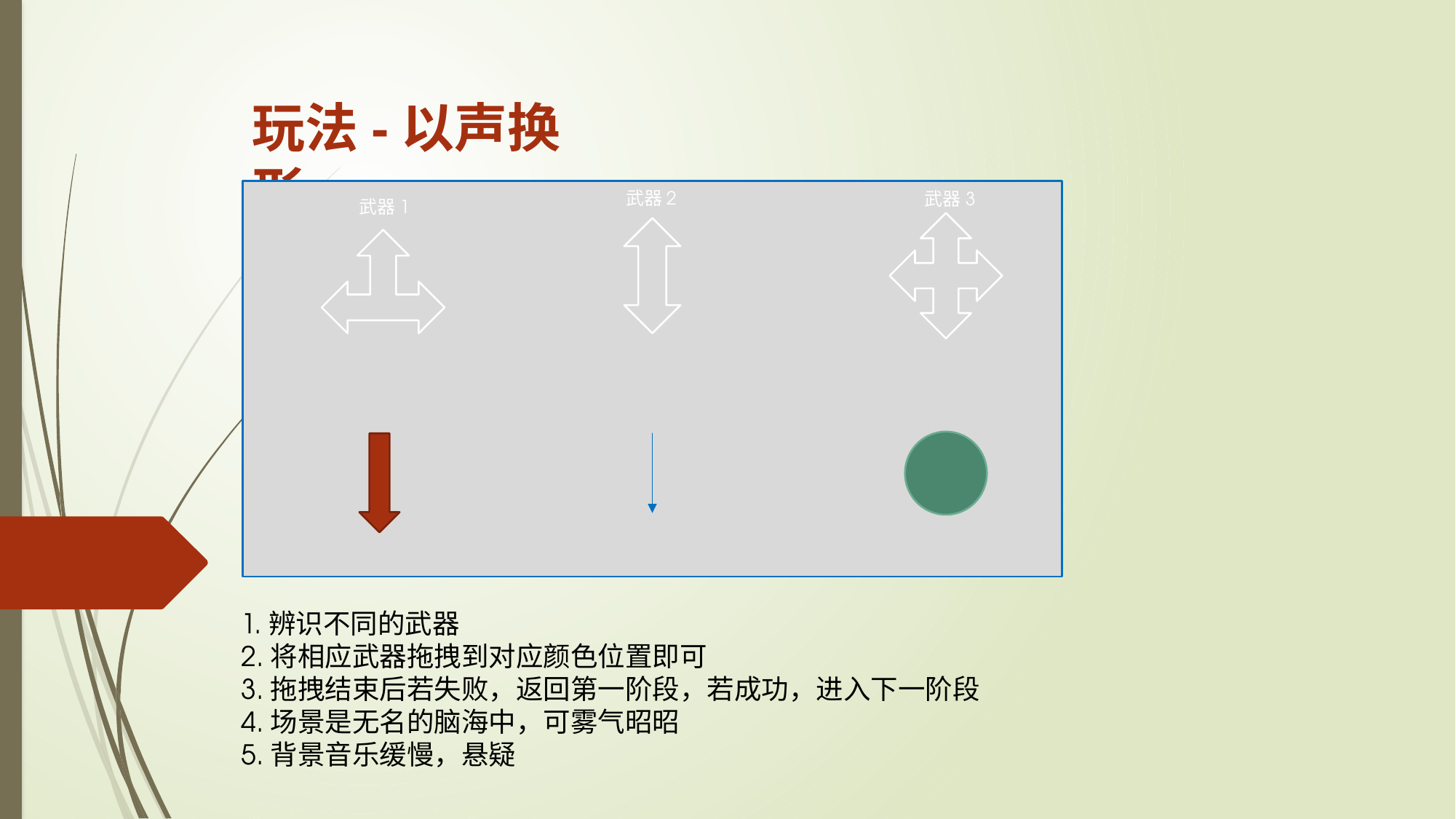

玩法-以声换形

武器2
武器3
武器1

1.辨识不同的武器
2.将相应武器拖拽到对应颜色位置即可
3.拖拽结束后若失败，返回第一阶段，若成功，进入下一阶段
4.场景是无名的脑海中，可雾气昭昭
5.背景音乐缓慢，悬疑